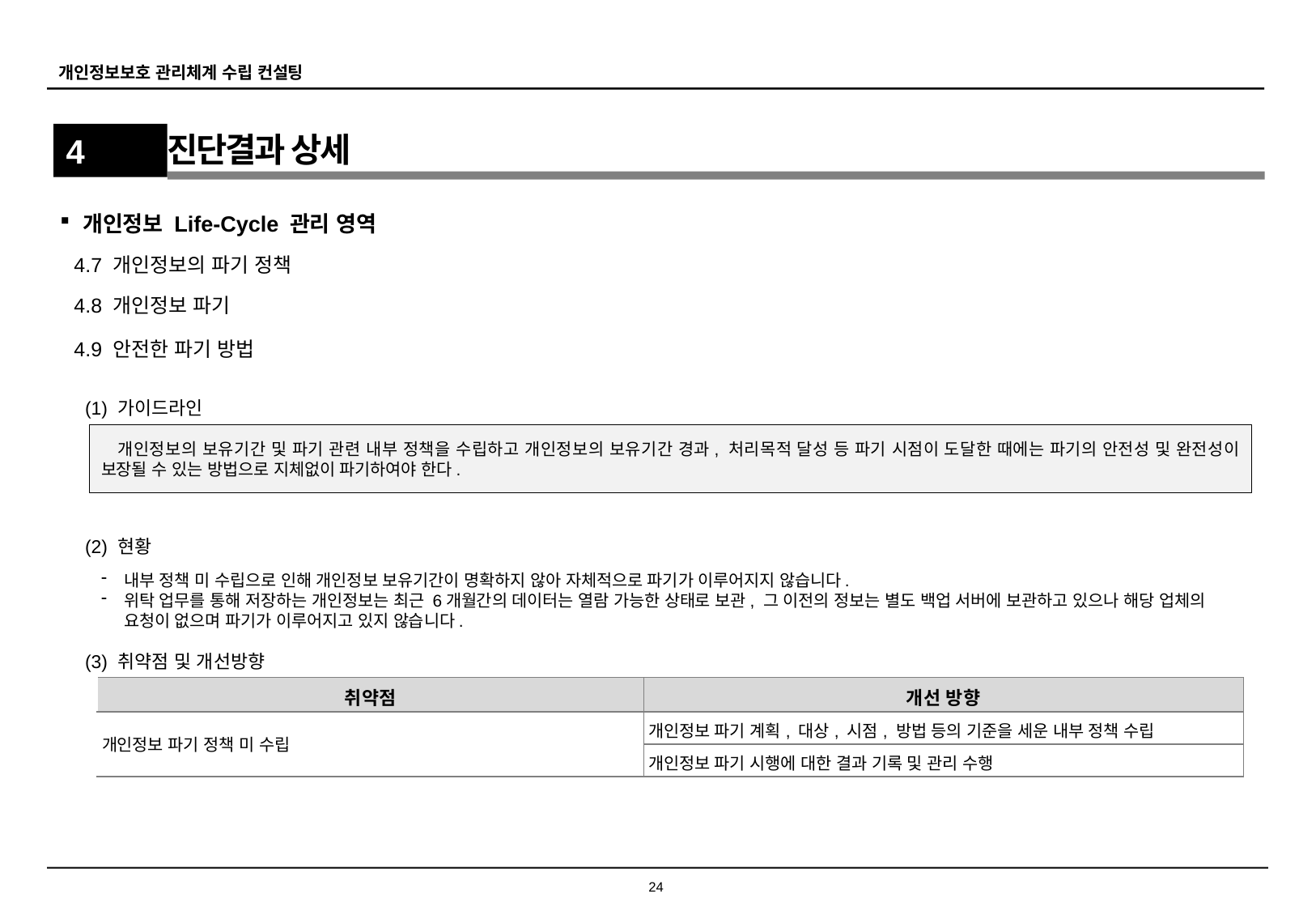

4
진단결과 상세

개인정보 Life-Cycle 관리 영역
4.7 개인정보의 파기 정책
4.8 개인정보 파기
4.9 안전한 파기 방법
(1) 가이드라인
개인정보의 보유기간 및 파기 관련 내부 정책을 수립하고 개인정보의 보유기간 경과, 처리목적 달성 등 파기 시점이 도달한 때에는 파기의 안전성 및 완전성이 보장될 수 있는 방법으로 지체없이 파기하여야 한다.
(2) 현황
내부 정책 미 수립으로 인해 개인정보 보유기간이 명확하지 않아 자체적으로 파기가 이루어지지 않습니다.
위탁 업무를 통해 저장하는 개인정보는 최근 6개월간의 데이터는 열람 가능한 상태로 보관, 그 이전의 정보는 별도 백업 서버에 보관하고 있으나 해당 업체의 요청이 없으며 파기가 이루어지고 있지 않습니다.
(3) 취약점 및 개선방향
| 취약점 | 개선 방향 |
| --- | --- |
| 개인정보 파기 정책 미 수립 | 개인정보 파기 계획, 대상, 시점, 방법 등의 기준을 세운 내부 정책 수립 |
|  | 개인정보 파기 시행에 대한 결과 기록 및 관리 수행 |